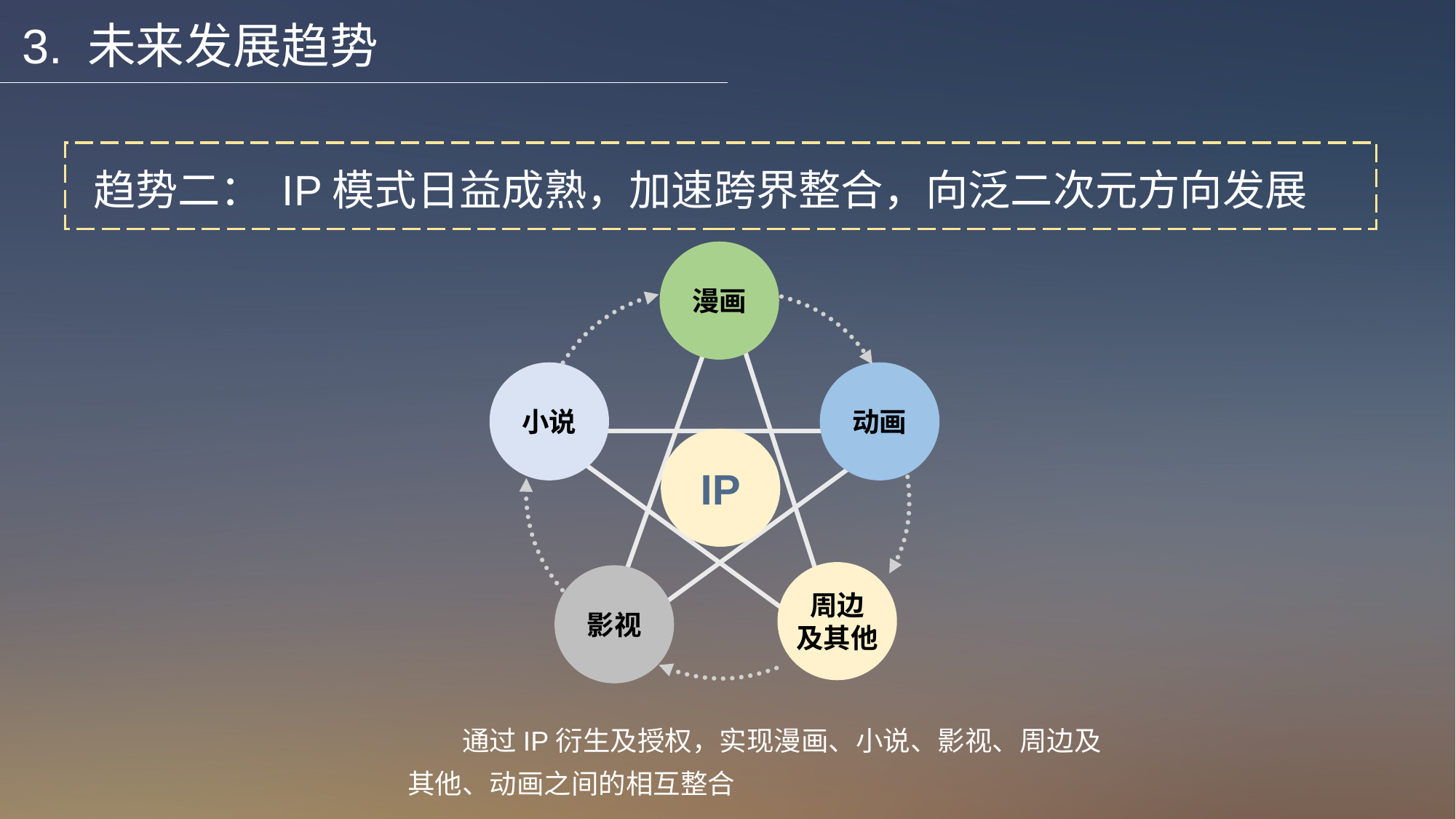

3. 未来发展趋势
趋势二： IP模式日益成熟，加速跨界整合，向泛二次元方向发展

漫画

小说
动画
IP

周边
及其他
影视
通过IP衍生及授权，实现漫画、小说、影视、周边及其他、动画之间的相互整合